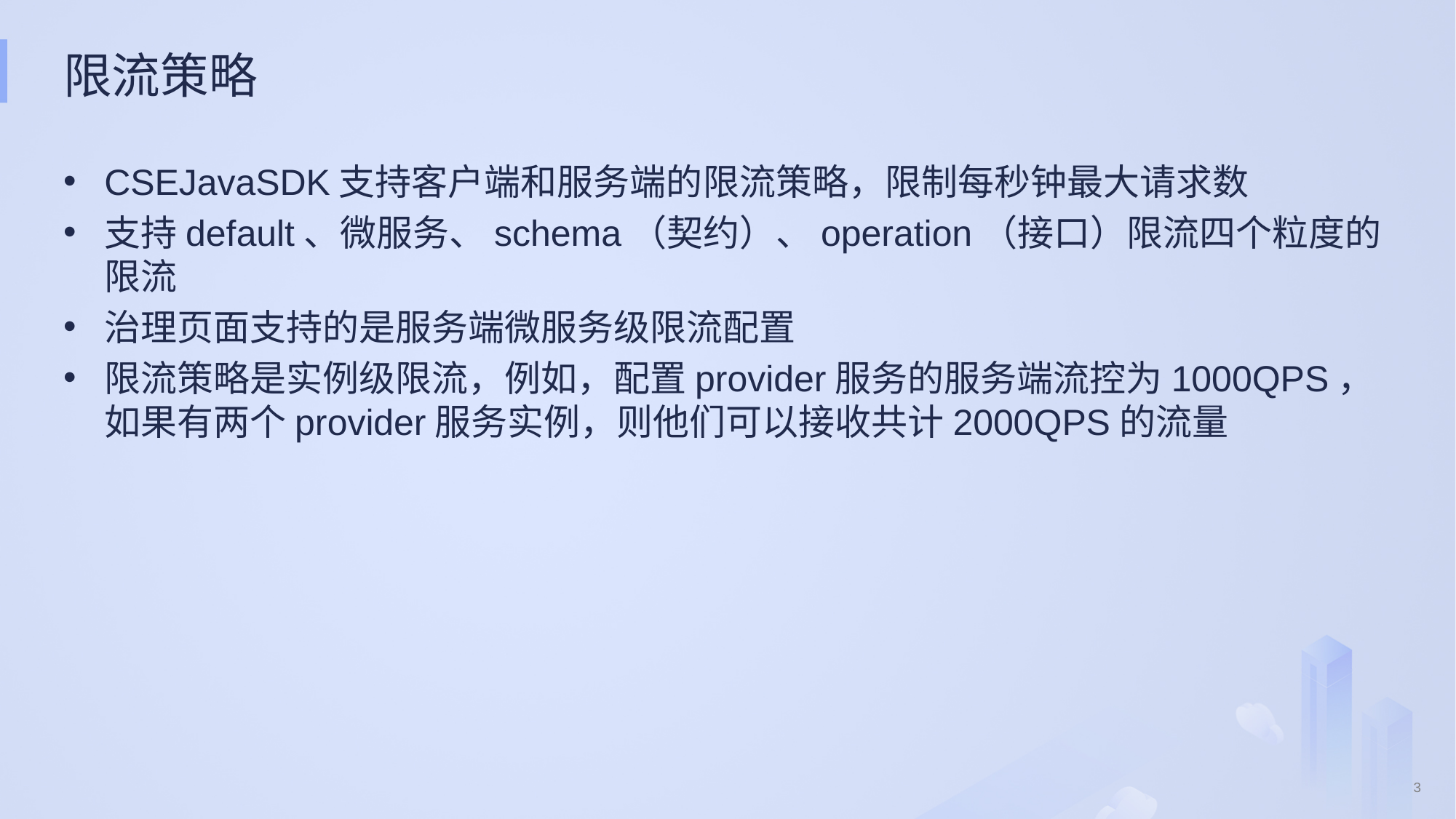

# 限流策略
CSEJavaSDK支持客户端和服务端的限流策略，限制每秒钟最大请求数
支持default、微服务、schema（契约）、operation（接口）限流四个粒度的限流
治理页面支持的是服务端微服务级限流配置
限流策略是实例级限流，例如，配置provider服务的服务端流控为1000QPS，如果有两个provider服务实例，则他们可以接收共计2000QPS的流量